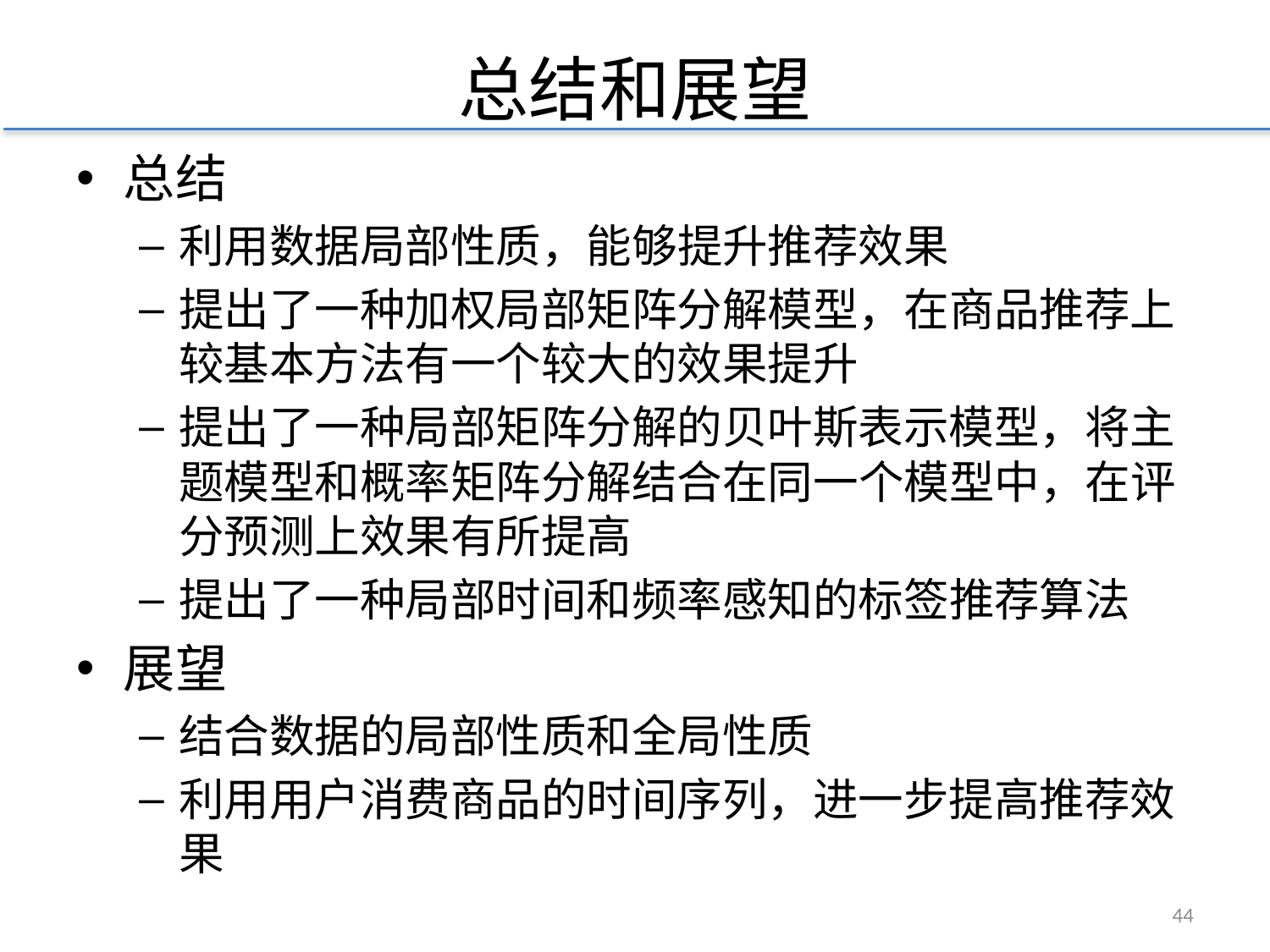

# 总结和展望
总结
利用数据局部性质，能够提升推荐效果
提出了一种加权局部矩阵分解模型，在商品推荐上较基本方法有一个较大的效果提升
提出了一种局部矩阵分解的贝叶斯表示模型，将主题模型和概率矩阵分解结合在同一个模型中，在评分预测上效果有所提高
提出了一种局部时间和频率感知的标签推荐算法
展望
结合数据的局部性质和全局性质
利用用户消费商品的时间序列，进一步提高推荐效果

44